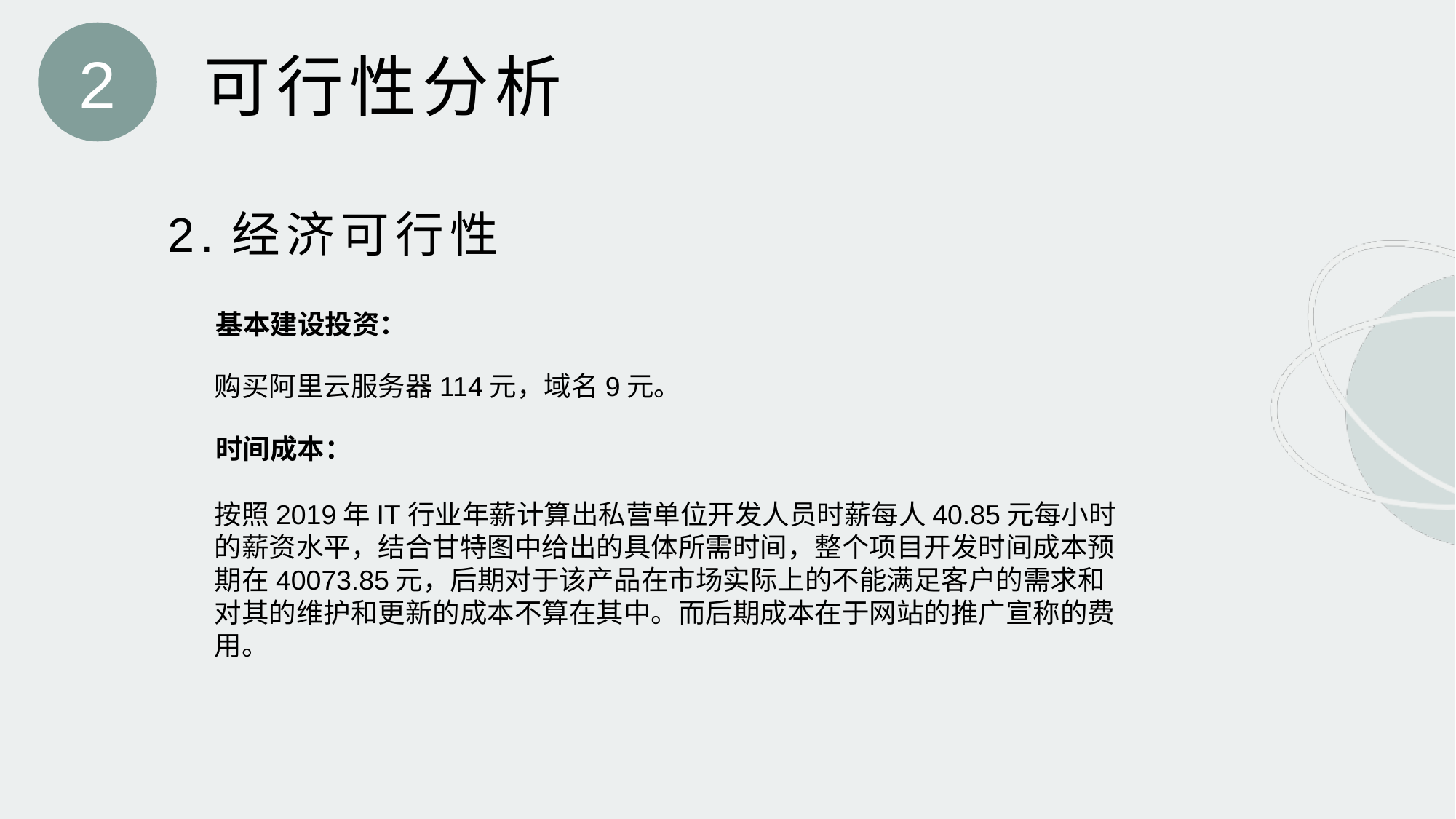

2
可行性分析
2.经济可行性
基本建设投资：
购买阿里云服务器114元，域名9元。
时间成本：
按照2019年IT行业年薪计算出私营单位开发人员时薪每人40.85元每小时的薪资水平，结合甘特图中给出的具体所需时间，整个项目开发时间成本预期在40073.85元，后期对于该产品在市场实际上的不能满足客户的需求和对其的维护和更新的成本不算在其中。而后期成本在于网站的推广宣称的费用。